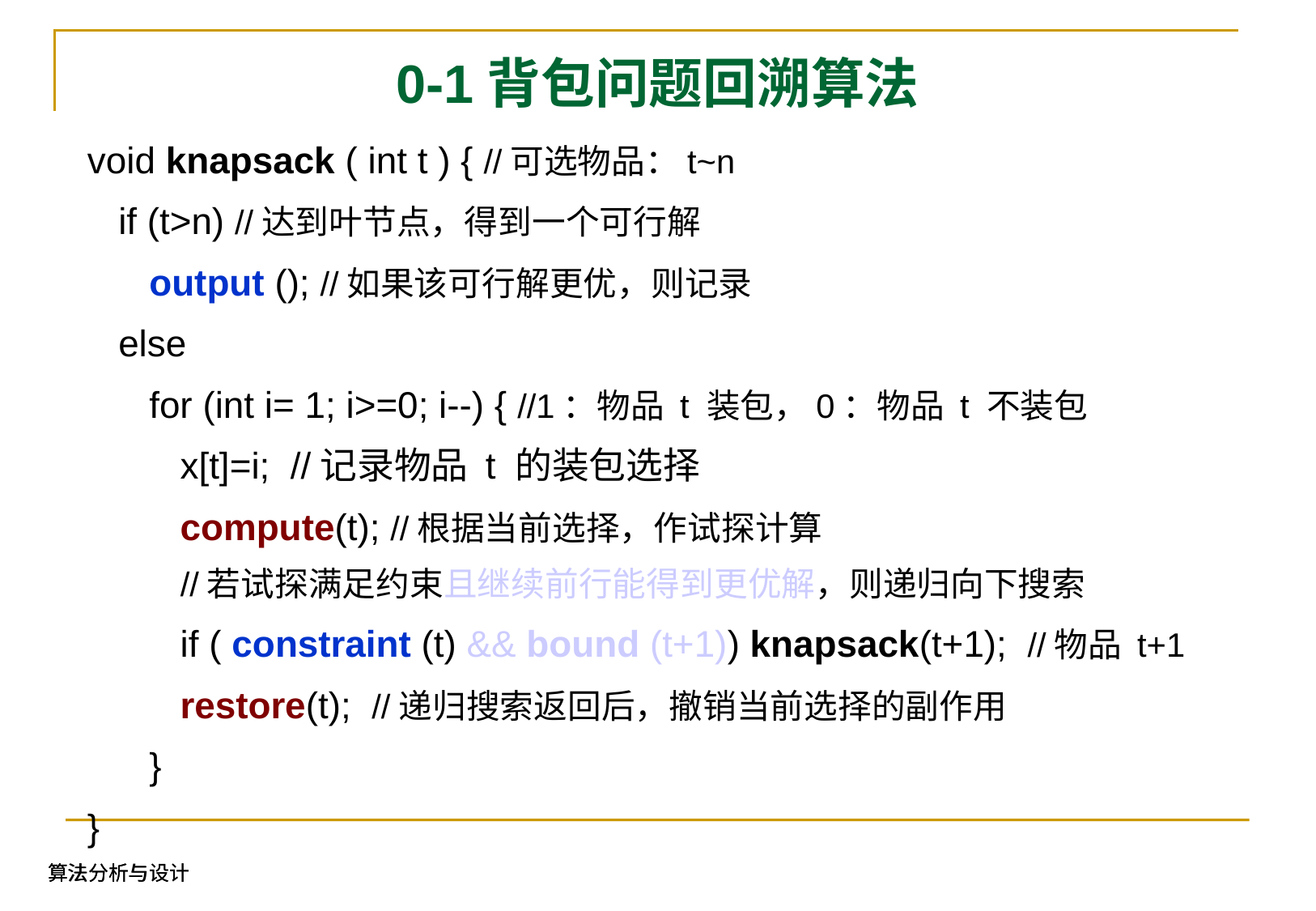

0-1背包问题回溯算法
void knapsack ( int t ) { //可选物品：t~n
   if (t>n) //达到叶节点，得到一个可行解
      output (); //如果该可行解更优，则记录
   else
      for (int i= 1; i>=0; i--) { //1：物品 t 装包，0：物品 t 不装包
         x[t]=i;  //记录物品 t 的装包选择
         compute(t); //根据当前选择，作试探计算
          //若试探满足约束且继续前行能得到更优解，则递归向下搜索
         if ( constraint (t) && bound (t+1)) knapsack(t+1);  //物品 t+1
         restore(t);  //递归搜索返回后，撤销当前选择的副作用
      }
}
算法分析与设计
算法分析与设计